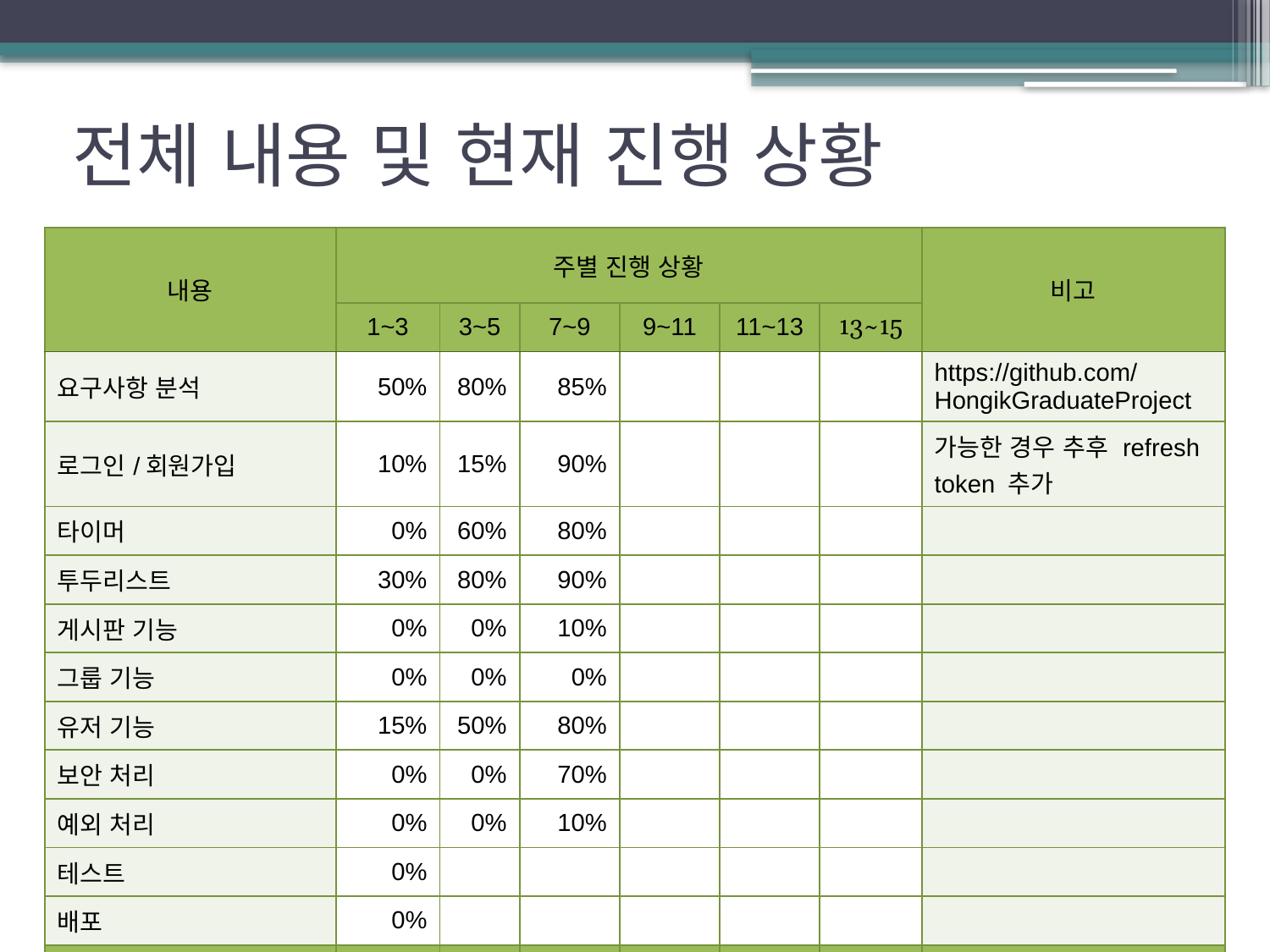

# 전체 내용 및 현재 진행 상황
| 내용 | 주별 진행 상황 |  |  |  |  |  | 비고 |
| --- | --- | --- | --- | --- | --- | --- | --- |
|  | 1~3 | 3~5 | 7~9 | 9~11 | 11~13 | 13~15 |  |
| 요구사항 분석 | 50% | 80% | 85% |  |  |  | https://github.com/HongikGraduateProject |
| 로그인/회원가입 | 10% | 15% | 90% |  |  |  | 가능한 경우 추후 refresh token 추가 |
| 타이머 | 0% | 60% | 80% |  |  |  |  |
| 투두리스트 | 30% | 80% | 90% |  |  |  |  |
| 게시판 기능 | 0% | 0% | 10% |  |  |  |  |
| 그룹 기능 | 0% | 0% | 0% |  |  |  |  |
| 유저 기능 | 15% | 50% | 80% |  |  |  |  |
| 보안 처리 | 0% | 0% | 70% |  |  |  |  |
| 예외 처리 | 0% | 0% | 10% |  |  |  |  |
| 테스트 | 0% |  |  |  |  |  |  |
| 배포 | 0% |  |  |  |  |  |  |
| 총 진행상황(%) | 10% | 30% | 50% | 0% | 0% | 0% |  |